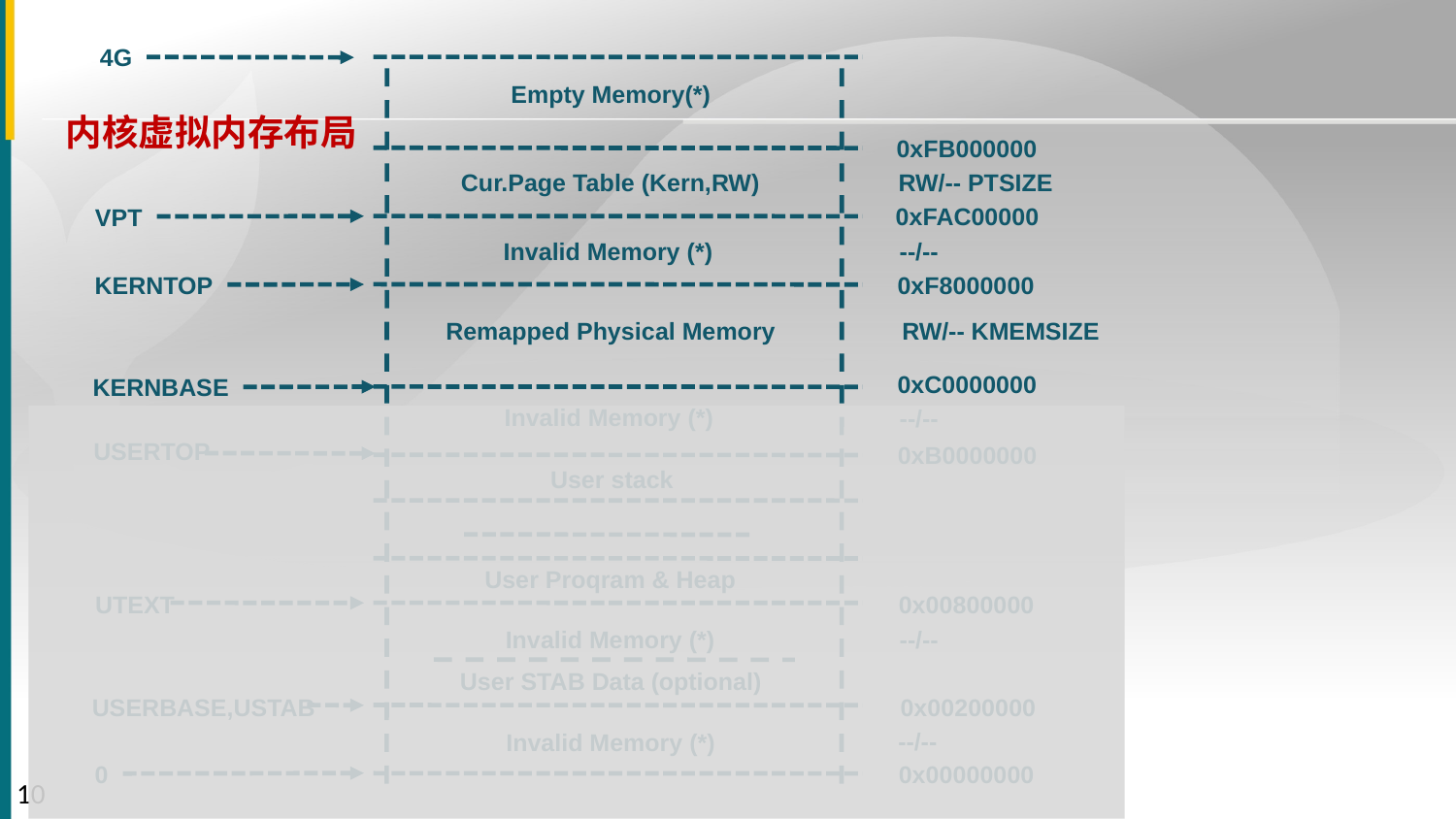

4G
Empty Memory(*)
内核虚拟内存布局
0xFB000000
Cur.Page Table (Kern,RW)
RW/-- PTSIZE
0xFAC00000
VPT
--/--
Invalid Memory (*)
0xF8000000
KERNTOP
Remapped Physical Memory
RW/-- KMEMSIZE
0xC0000000
KERNBASE
Invalid Memory (*)
--/--

USERTOP
0xB0000000
User stack
User Proqram & Heap
UTEXT
0x00800000
Invalid Memory (*)
--/--
User STAB Data (optional)
0x00200000
USERBASE,USTAB
--/--
Invalid Memory (*)
0
0x00000000
10